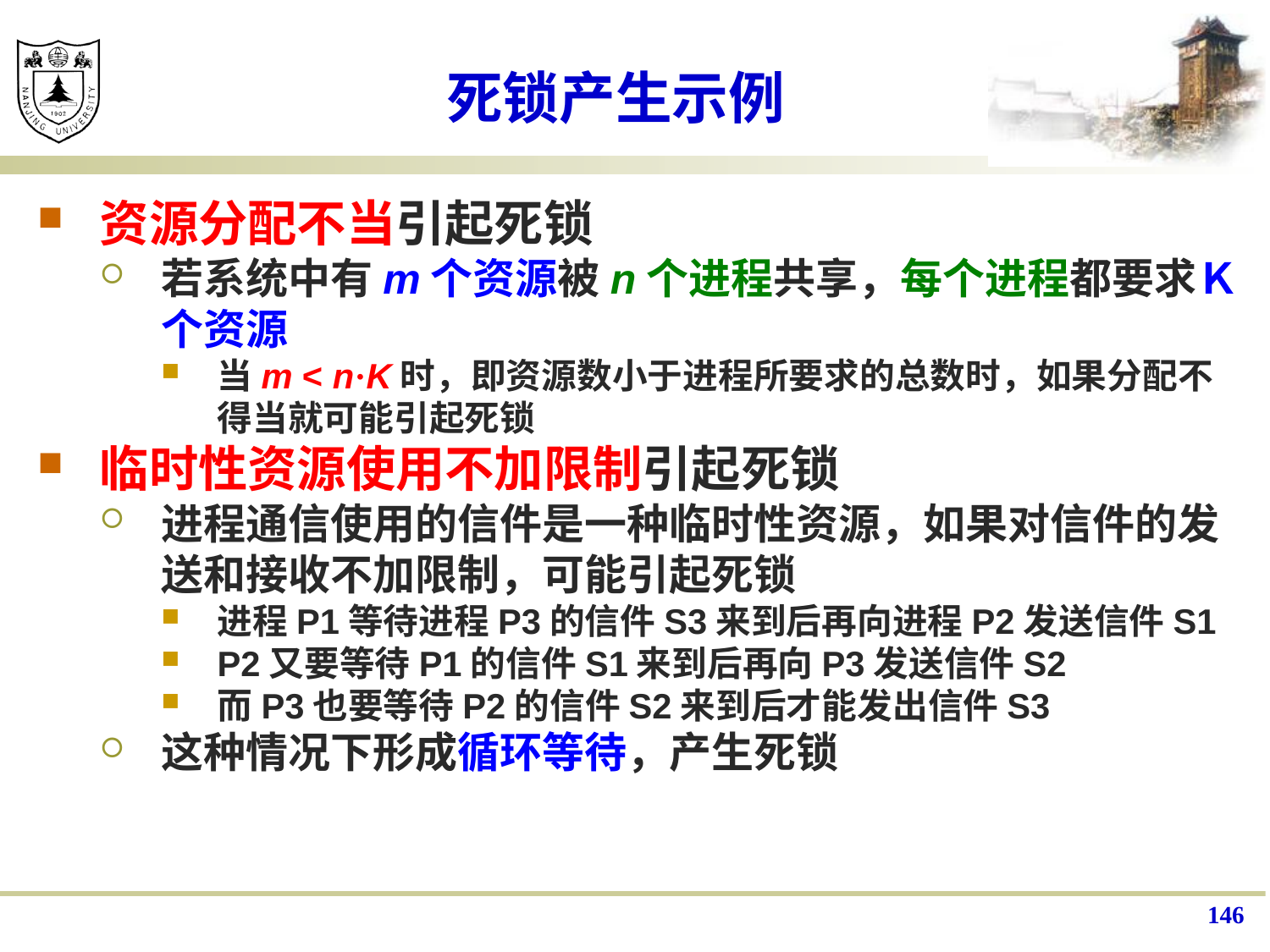

# 死锁产生示例
资源分配不当引起死锁
若系统中有m个资源被n个进程共享，每个进程都要求Ｋ个资源
当m < n·K时，即资源数小于进程所要求的总数时，如果分配不得当就可能引起死锁
临时性资源使用不加限制引起死锁
进程通信使用的信件是一种临时性资源，如果对信件的发送和接收不加限制，可能引起死锁
进程P1等待进程P3的信件S3来到后再向进程P2发送信件S1
P2又要等待P1的信件S1来到后再向P3发送信件S2
而P3也要等待P2的信件S2来到后才能发出信件S3
这种情况下形成循环等待，产生死锁

146